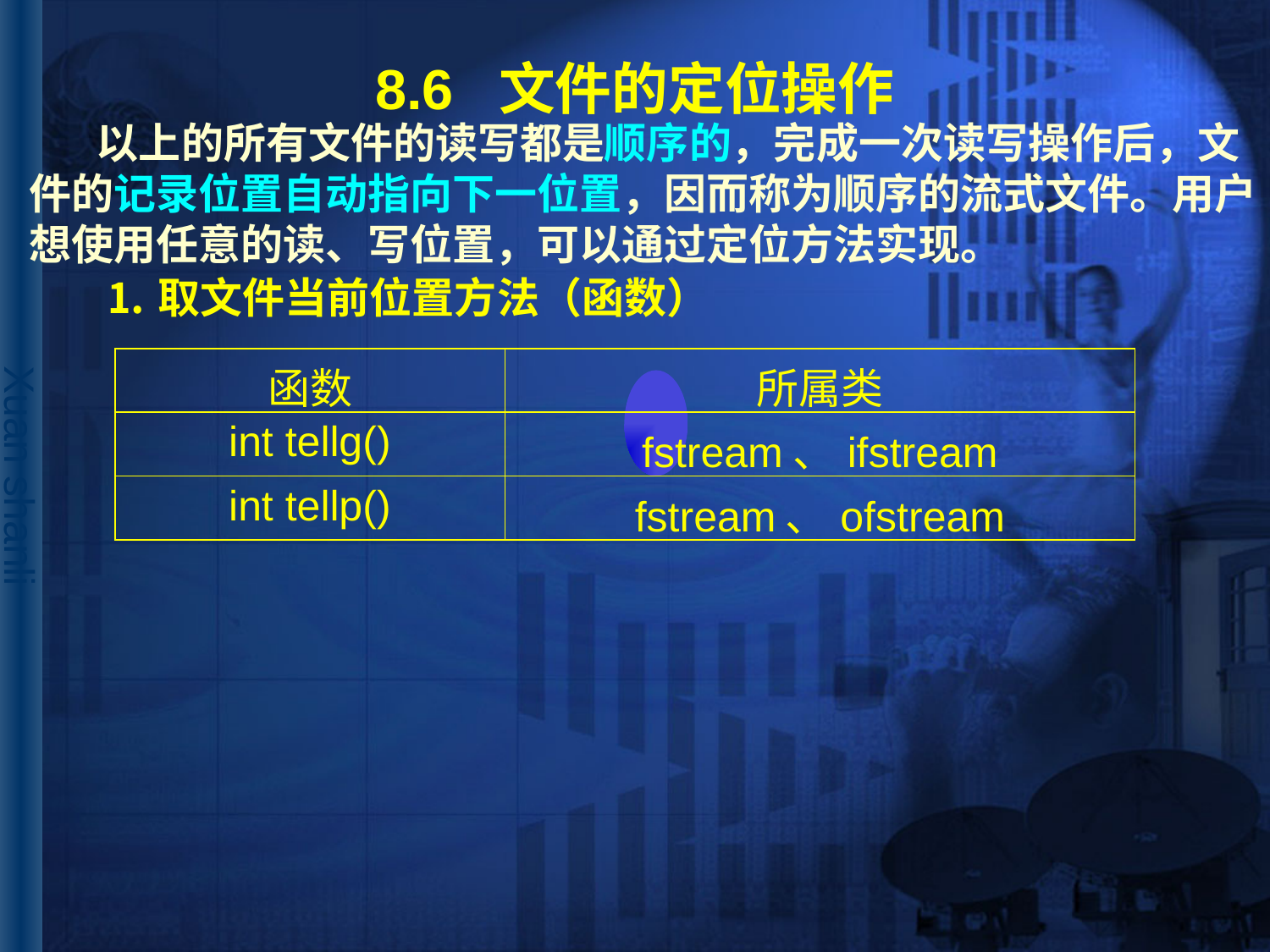

# 8.6  文件的定位操作
      以上的所有文件的读写都是顺序的，完成一次读写操作后，文
件的记录位置自动指向下一位置，因而称为顺序的流式文件。用户
想使用任意的读、写位置，可以通过定位方法实现。
⒈取文件当前位置方法（函数）
| 函数 | 所属类 |
| --- | --- |
| int tellg() | fstream、ifstream |
| int tellp() | fstream、ofstream |